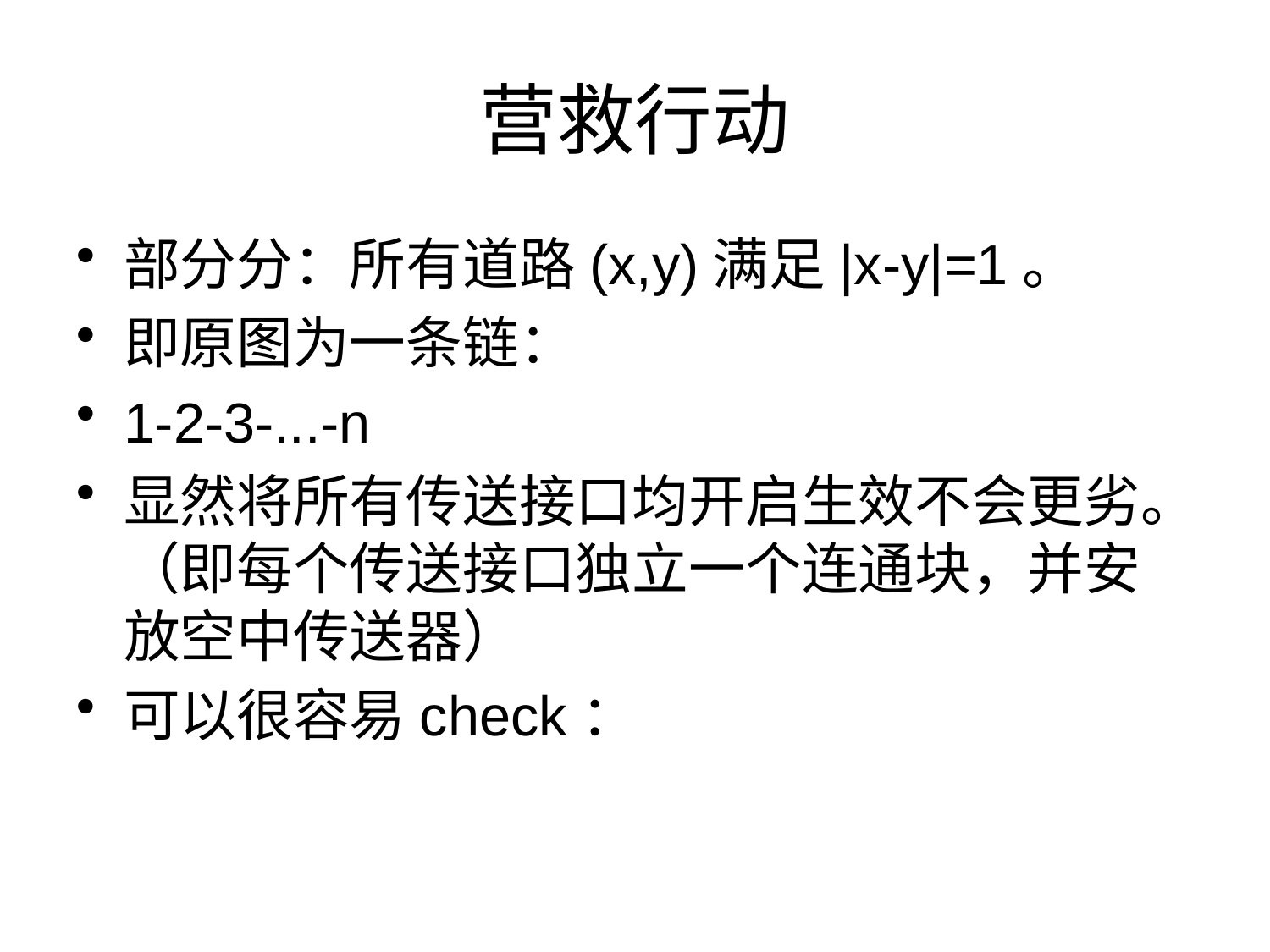

# 营救行动
部分分：所有道路(x,y)满足|x-y|=1。
即原图为一条链：
1-2-3-...-n
显然将所有传送接口均开启生效不会更劣。（即每个传送接口独立一个连通块，并安放空中传送器）
可以很容易check：